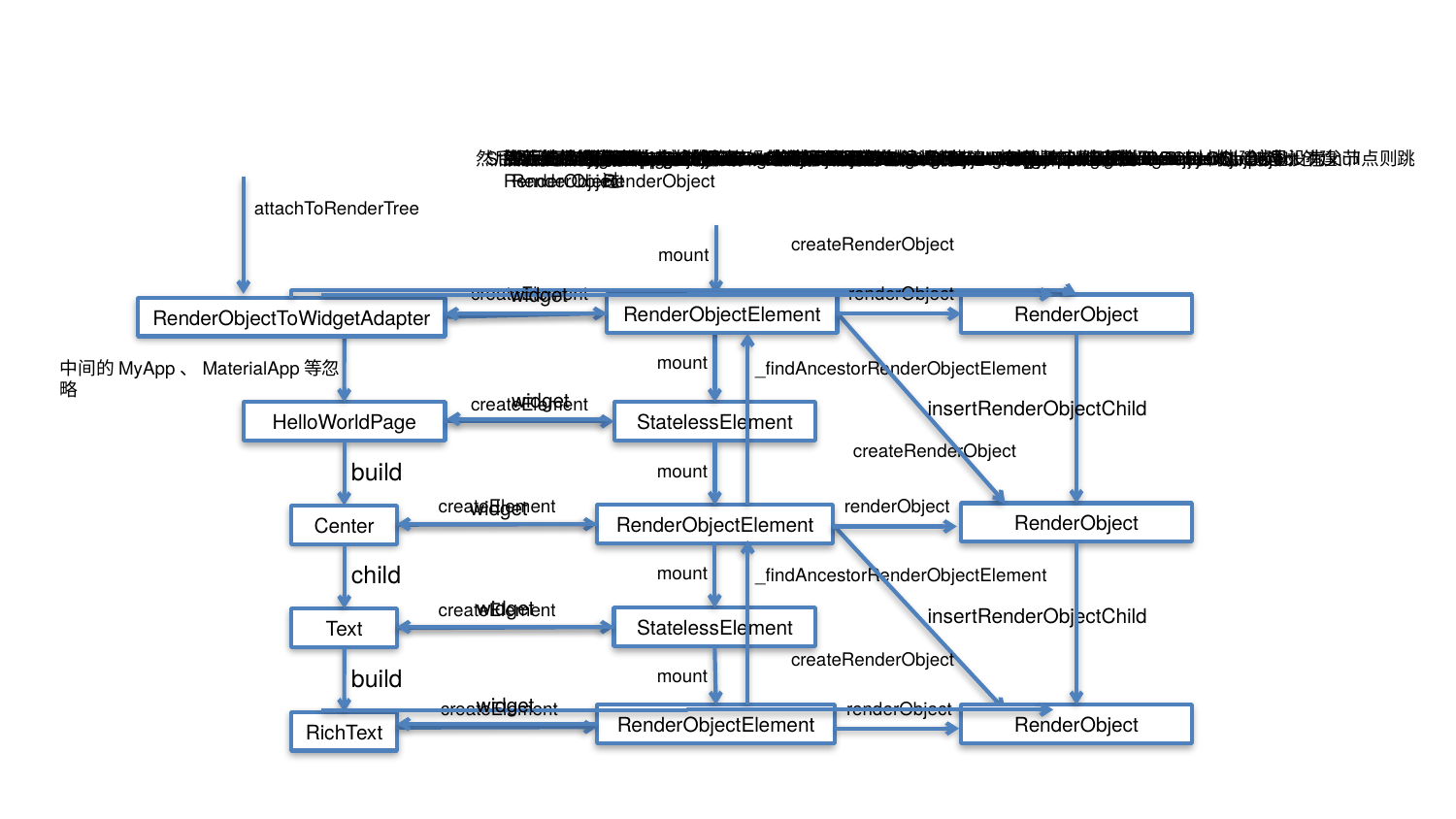

然后调用子widget的createElement创建Element
StatelessElement在mount的时候会调用StatelessWidget.build创建子widget
到此三棵树构建完成
接着继续调用子widget的createElement创建Element，mount到Element树
RenderObjectElement在mount的时候会调用RenderObjectWidget.createRenderObject创建RenderObject
然后往上查找RenderObjectElement，调用它的insertRenderObjectChild，挂到RenderObject树
然后向上查找RenderObjectElement，调用它的insertRenderObjectChild插入RenderObject树
RenderObjectElement在mount的时候会调用RenderObjectWidget.createRenderObject，创建RenderObject
然后调用子widget的createRenderObject创建Element，并mount到Element树
继续将创建的Element给mount到Element树
StatelessElement在mount的时候会调用StatelessWidget.build创建子widget
调用Widget的子Widget的createElement，创建Element
将创建出来的Element给mount到Element树
runApp方法创建RenderObjectToWidgetAdapter将MyApp挂上去
runApp方法调用attachToRenderTree，创建element并mount到Elemnt 树，parent 为null
RenderObjectElement在mount的时候调用RenderObjectWidget.createRenderObject创建RenderObject
然后向上查找RenderObjectElement，将RenderObject挂到RenderObject树，这里没有父节点则跳过
attachToRenderTree
mount
createRenderObject
widget
createElement
renderObject
RenderObjectElement
createRenderObject
RenderObject
RenderObjectToWidgetAdapter
insertRenderObjectChild
mount
_findAncestorRenderObjectElement
中间的MyApp、MaterialApp等忽略
widget
createElement
HelloWorldPage
StatelessElement
build
mount
createElement
renderObject
widget
RenderObject
RenderObjectElement
Center
child
Text
insertRenderObjectChild
_findAncestorRenderObjectElement
mount
widget
createElement
StatelessElement
createRenderObject
mount
build
widget
createElement
renderObject
RenderObjectElement
RenderObject
RichText